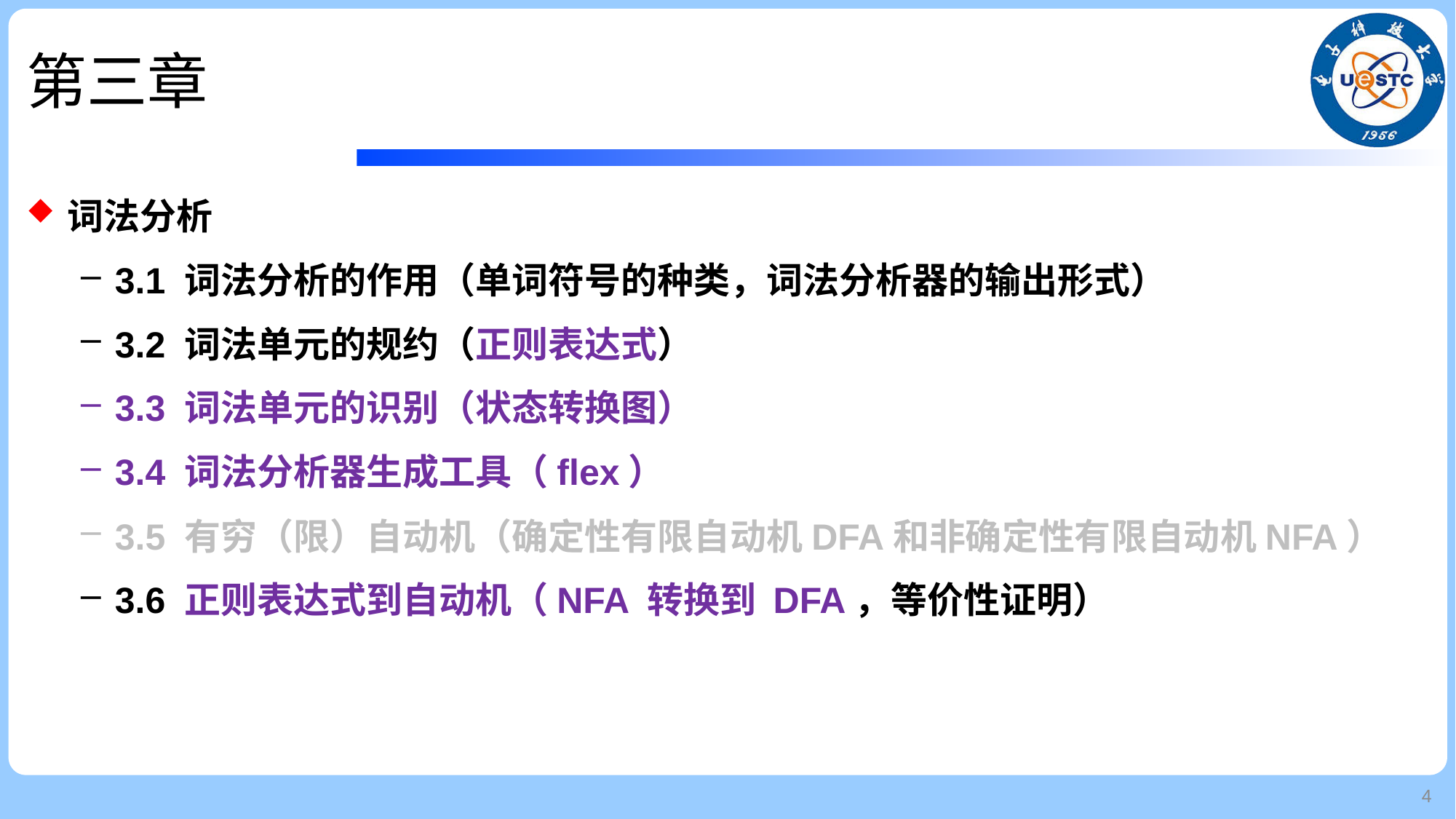

# 第三章
词法分析
3.1 词法分析的作用（单词符号的种类，词法分析器的输出形式）
3.2 词法单元的规约（正则表达式）
3.3 词法单元的识别（状态转换图）
3.4 词法分析器生成工具（flex）
3.5 有穷（限）自动机（确定性有限自动机DFA和非确定性有限自动机NFA）
3.6 正则表达式到自动机（NFA 转换到 DFA，等价性证明）

4